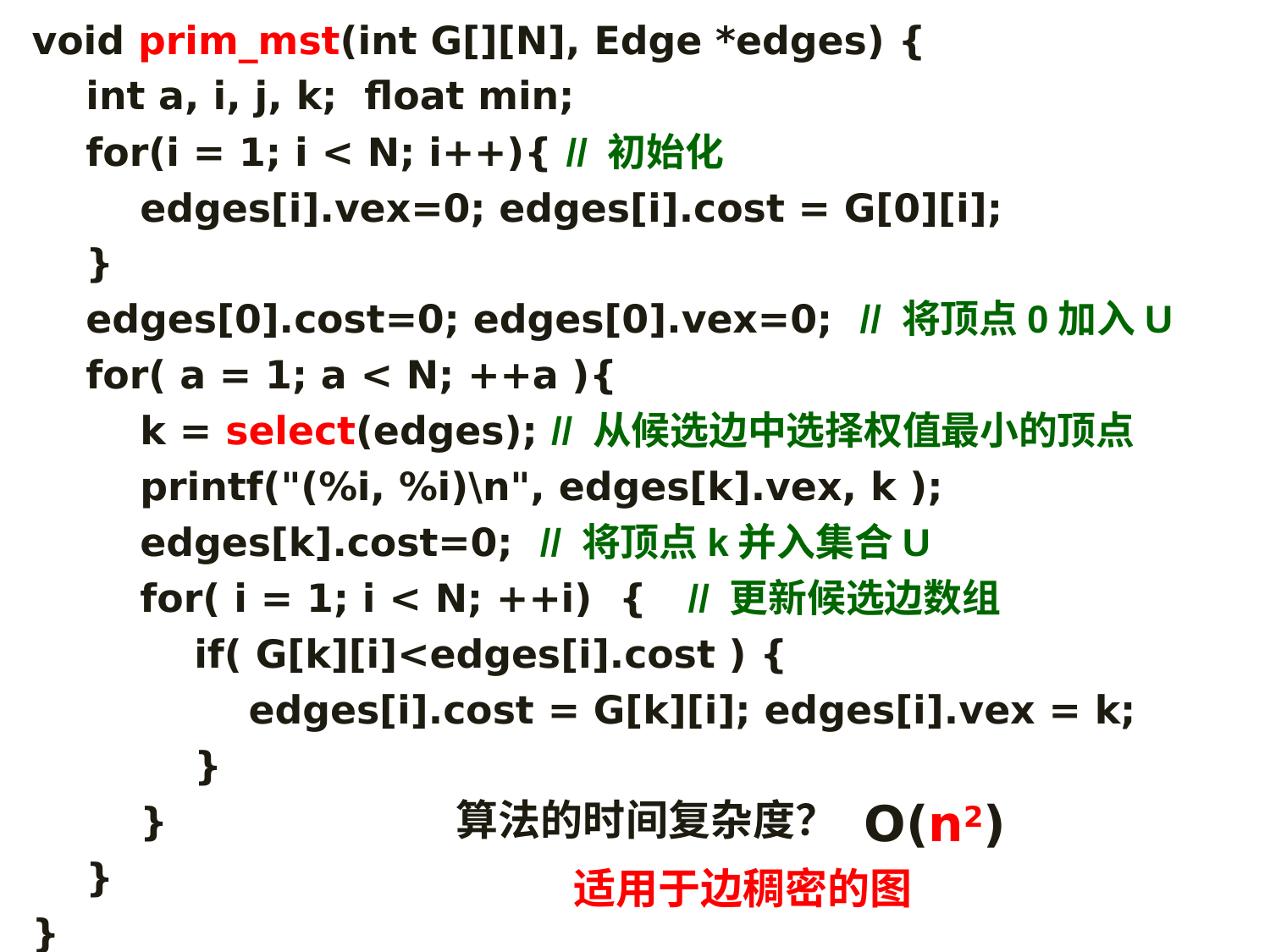

void prim_mst(int G[][N], Edge *edges) {
    int a, i, j, k;  float min;
    for(i = 1; i < N; i++){ // 初始化
        edges[i].vex=0; edges[i].cost = G[0][i];
    }
    edges[0].cost=0; edges[0].vex=0;  // 将顶点0加入U
    for( a = 1; a < N; ++a ){
        k = select(edges); // 从候选边中选择权值最小的顶点
        printf("(%i, %i)\n", edges[k].vex, k );
        edges[k].cost=0;  // 将顶点k并入集合U
        for( i = 1; i < N; ++i)  {   // 更新候选边数组
            if( G[k][i]<edges[i].cost ) {
                edges[i].cost = G[k][i]; edges[i].vex = k;
            }
        }
    }
}
O(n2)
算法的时间复杂度？
适用于边稠密的图